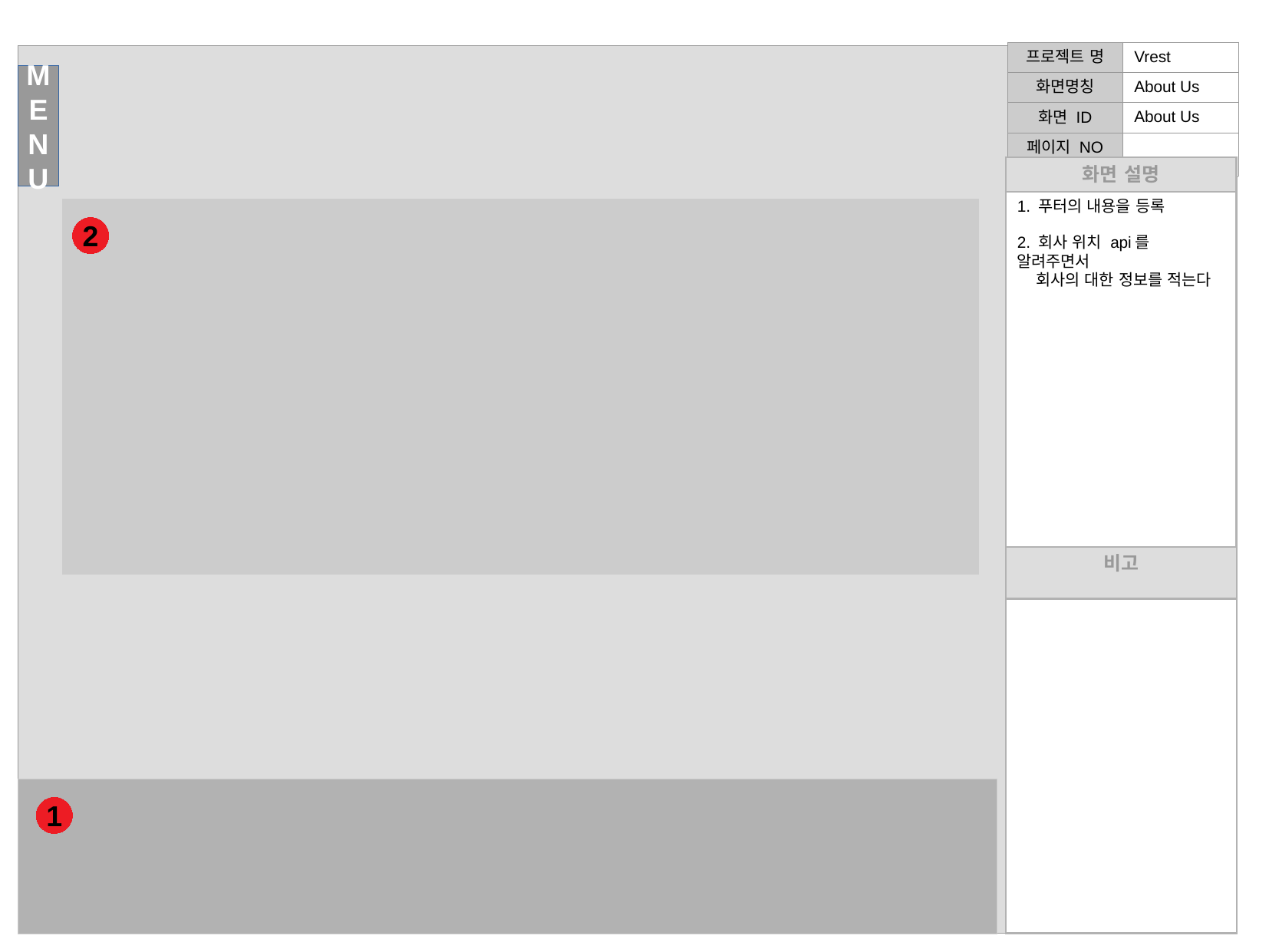

| 프로젝트 명 | Vrest |
| --- | --- |
| 화면명칭 | About Us |
| 화면 ID | About Us |
| 페이지 NO |  |

M
E
N
U
| 화면 설명 |
| --- |
| 1. 푸터의 내용을 등록 2. 회사 위치 api를 알려주면서 회사의 대한 정보를 적는다 |
|  |

2
| 비고 |
| --- |
|  |

1